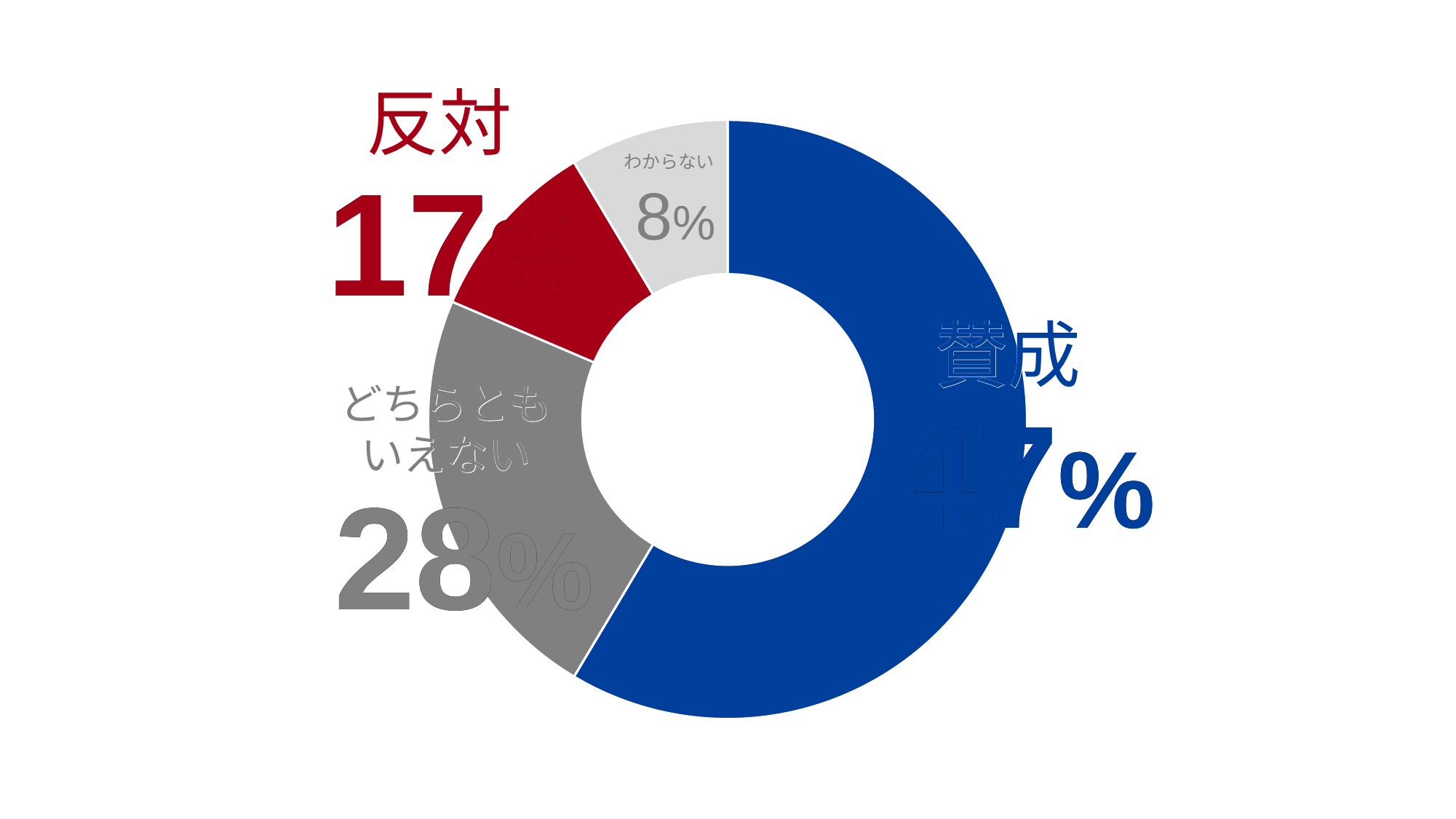

賛成
反対

### Chart

| Category | 売上高 |
|---|---|
| 第 1 四半期 | 8.2 |
| 第 2 四半期 | 3.2 |
| 第 3 四半期 | 1.4 |
| 第 4 四半期 | 1.2 |
わからない
17%
17%
8%

賛成
賛成
どちらとも
いえない
どちらとも
いえない
47%
47%
28%
28%